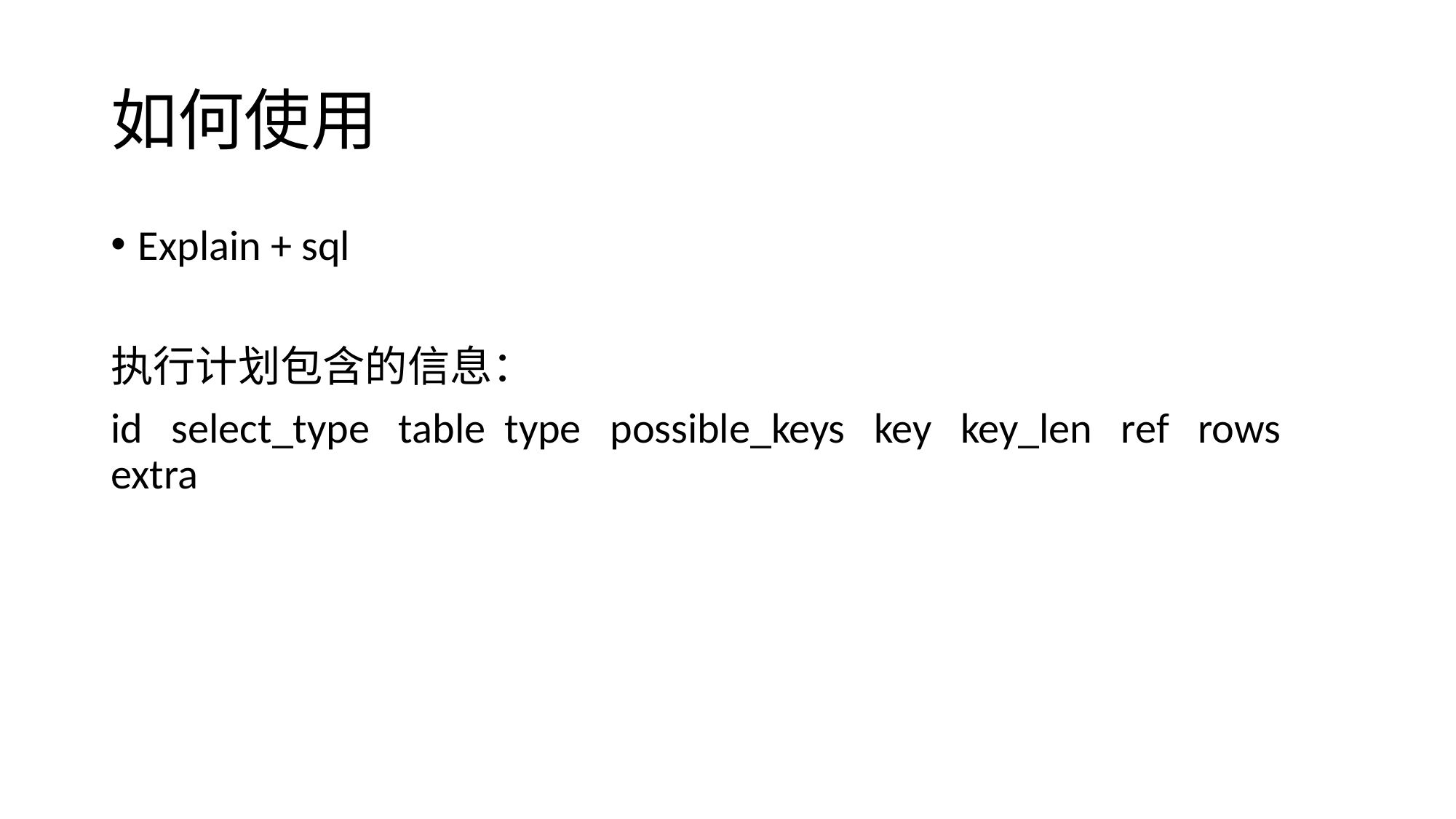

# 如何使用
Explain + sql

执行计划包含的信息：
id   select_type   table  type   possible_keys   key   key_len   ref   rows   extra